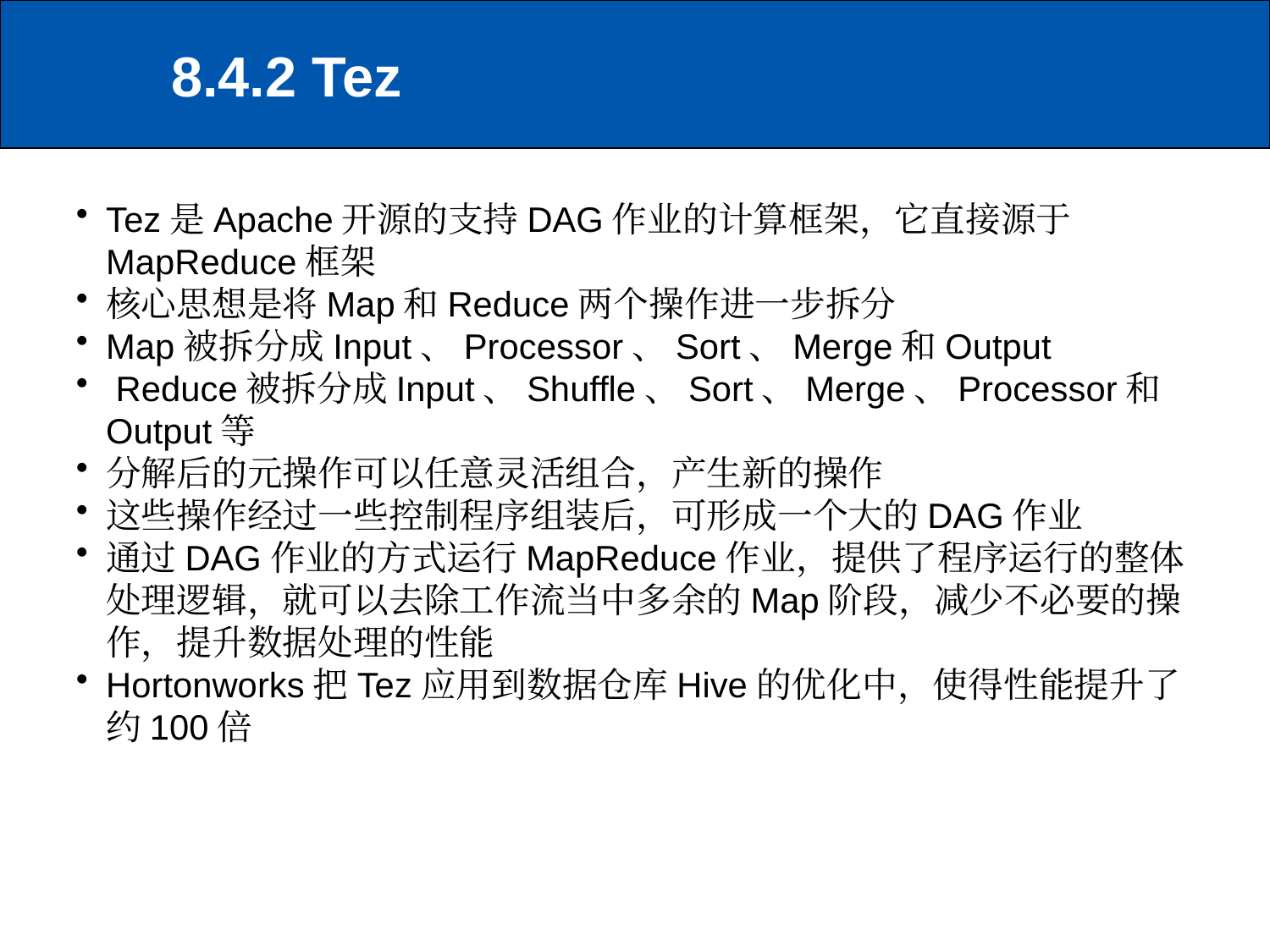

8.4.2 Tez
Tez是Apache开源的支持DAG作业的计算框架，它直接源于MapReduce框架
核心思想是将Map和Reduce两个操作进一步拆分
Map被拆分成Input、Processor、Sort、Merge和Output
 Reduce被拆分成Input、Shuffle、Sort、Merge、Processor和Output等
分解后的元操作可以任意灵活组合，产生新的操作
这些操作经过一些控制程序组装后，可形成一个大的DAG作业
通过DAG作业的方式运行MapReduce作业，提供了程序运行的整体处理逻辑，就可以去除工作流当中多余的Map阶段，减少不必要的操作，提升数据处理的性能
Hortonworks把Tez应用到数据仓库Hive的优化中，使得性能提升了约100倍